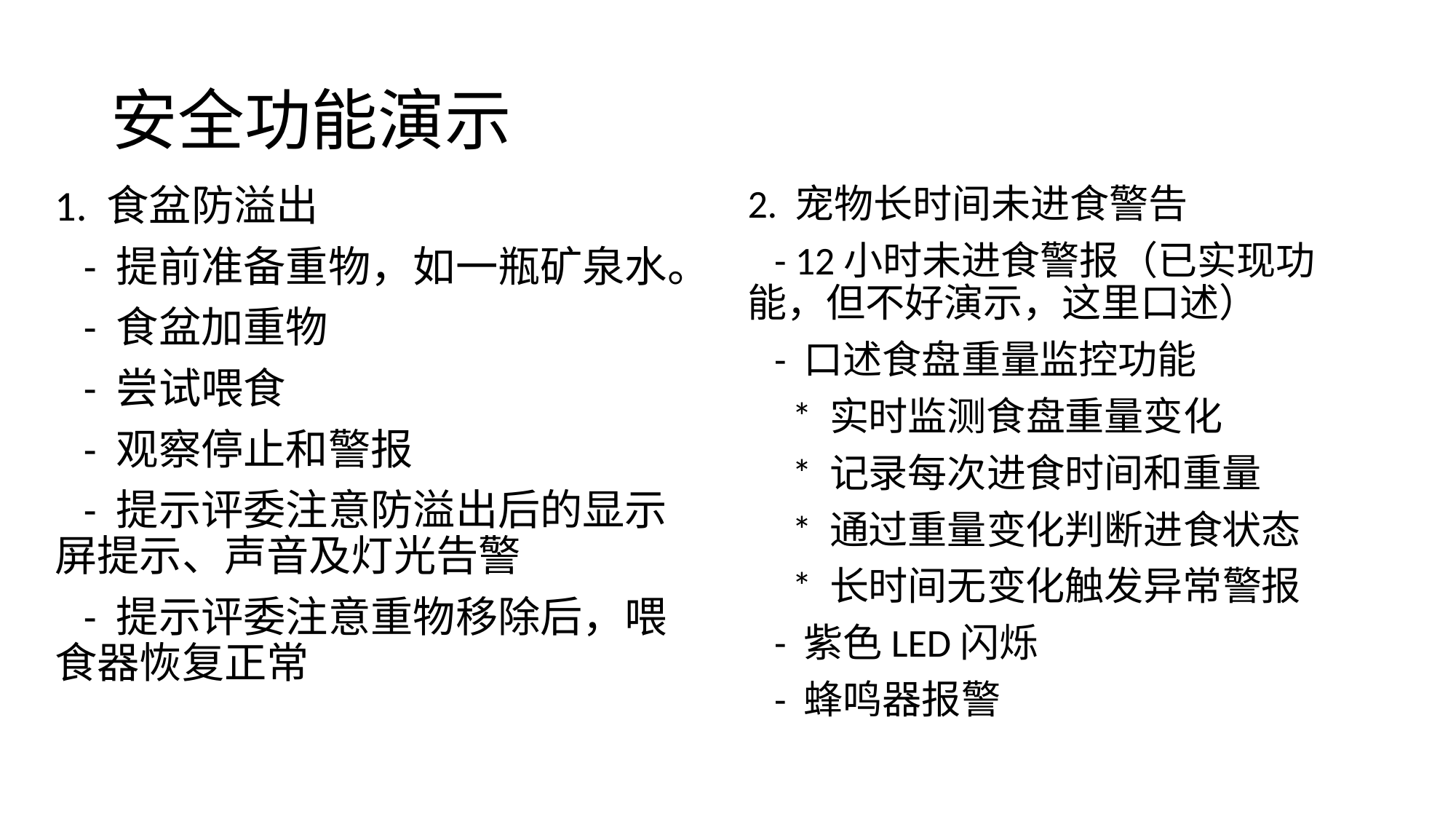

# 安全功能演示
2. 宠物长时间未进食警告
   - 12小时未进食警报（已实现功能，但不好演示，这里口述）
   - 口述食盘重量监控功能
     * 实时监测食盘重量变化
     * 记录每次进食时间和重量
     * 通过重量变化判断进食状态
     * 长时间无变化触发异常警报
   - 紫色LED闪烁
   - 蜂鸣器报警
1. 食盆防溢出
   - 提前准备重物，如一瓶矿泉水。
   - 食盆加重物
   - 尝试喂食
   - 观察停止和警报
   - 提示评委注意防溢出后的显示屏提示、声音及灯光告警
   - 提示评委注意重物移除后，喂食器恢复正常